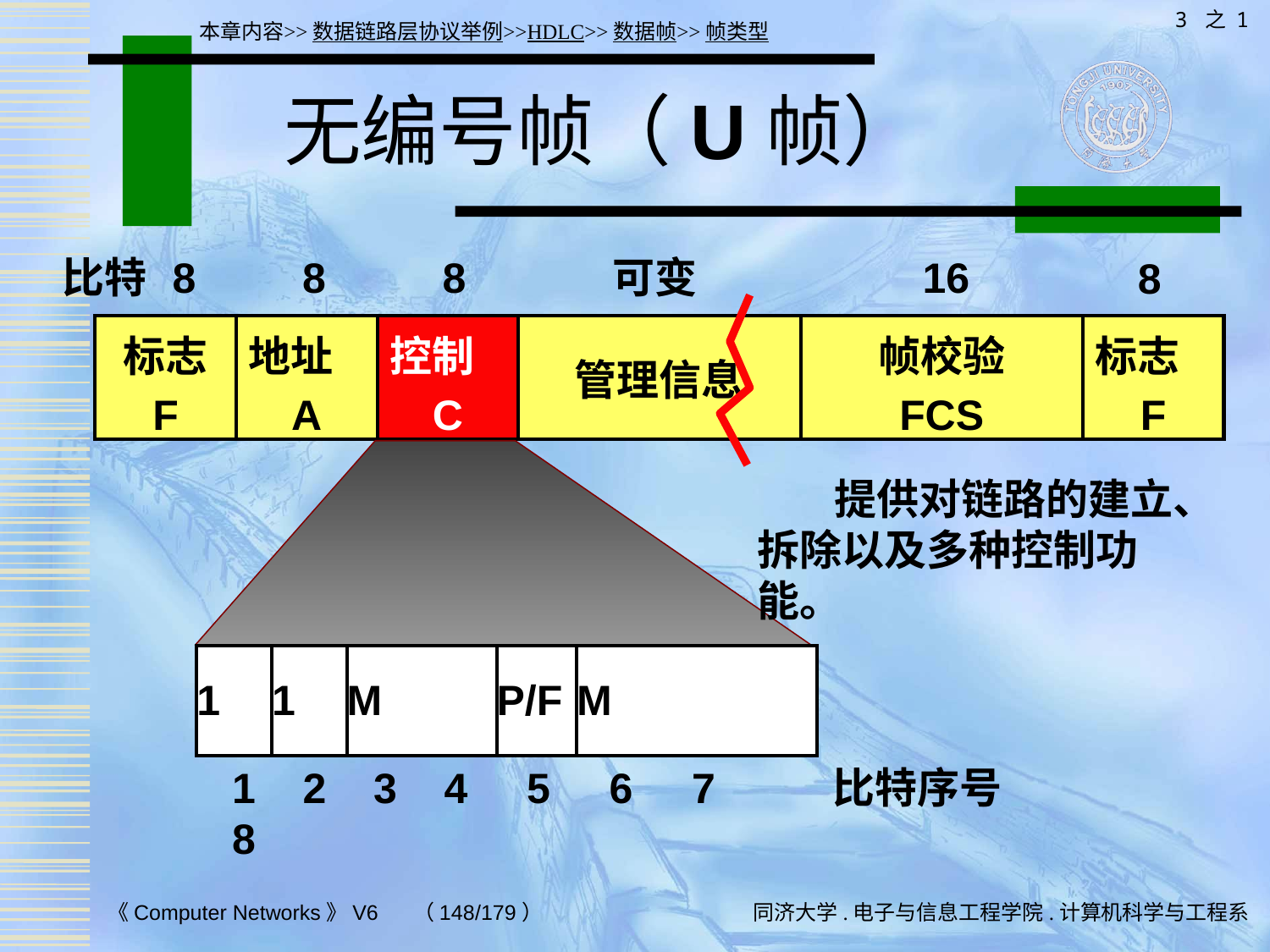

3 之 1
本章内容>>数据链路层协议举例>>HDLC>>数据帧>>帧类型
# 无编号帧（U帧）
比特
8
8
8
可变
16
8

| 标志 F | 地址 A | 控制 C | 管理信息 | 帧校验 FCS | 标志 F |
| --- | --- | --- | --- | --- | --- |

       提供对链路的建立、拆除以及多种控制功能。
| 1 | 1 | M | P/F | M |
| --- | --- | --- | --- | --- |
1    2    3    4     5     6     7    8
比特序号